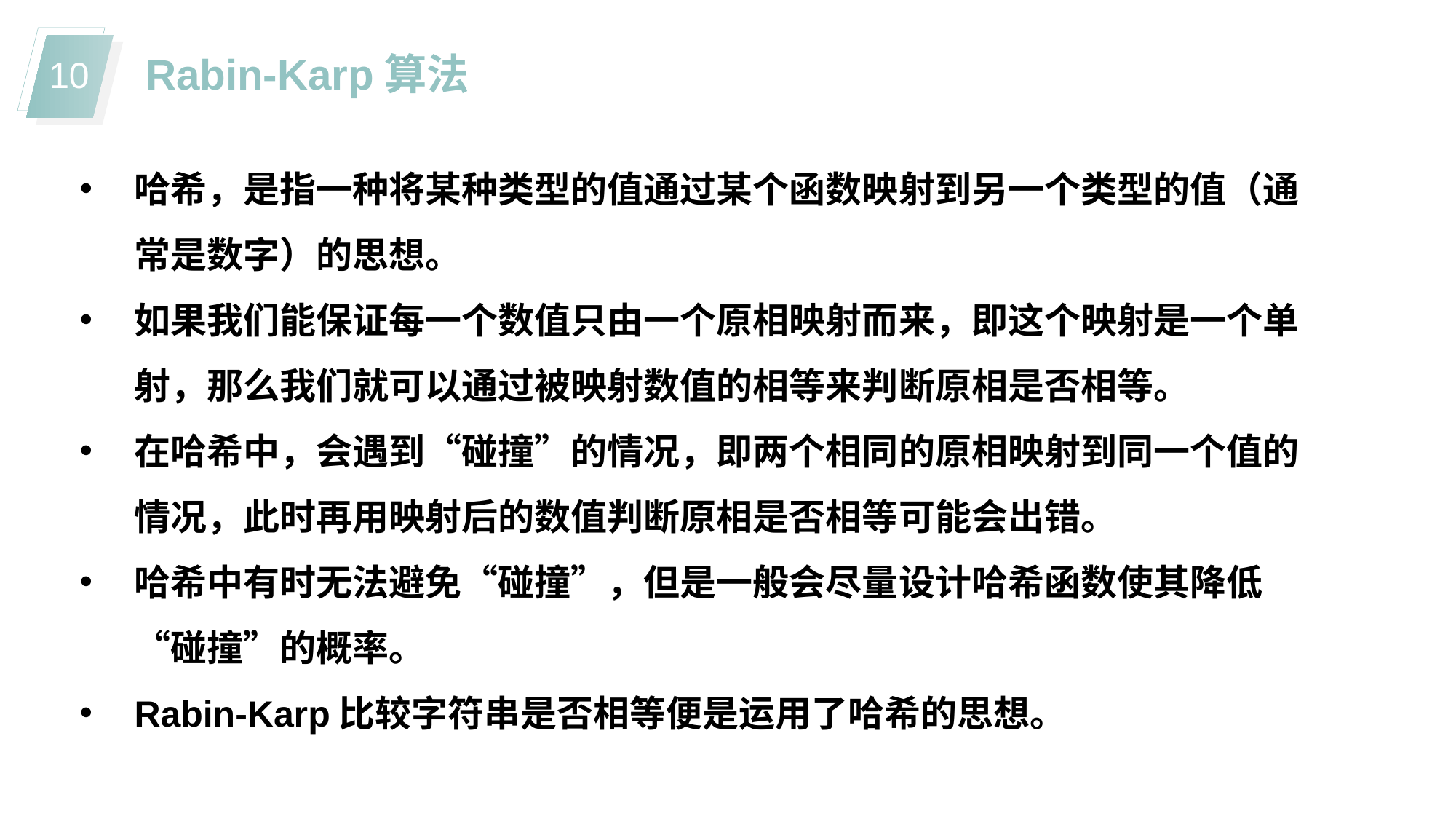

Rabin-Karp算法
哈希，是指一种将某种类型的值通过某个函数映射到另一个类型的值（通常是数字）的思想。
如果我们能保证每一个数值只由一个原相映射而来，即这个映射是一个单射，那么我们就可以通过被映射数值的相等来判断原相是否相等。
在哈希中，会遇到“碰撞”的情况，即两个相同的原相映射到同一个值的情况，此时再用映射后的数值判断原相是否相等可能会出错。
哈希中有时无法避免“碰撞”，但是一般会尽量设计哈希函数使其降低“碰撞”的概率。
Rabin-Karp比较字符串是否相等便是运用了哈希的思想。